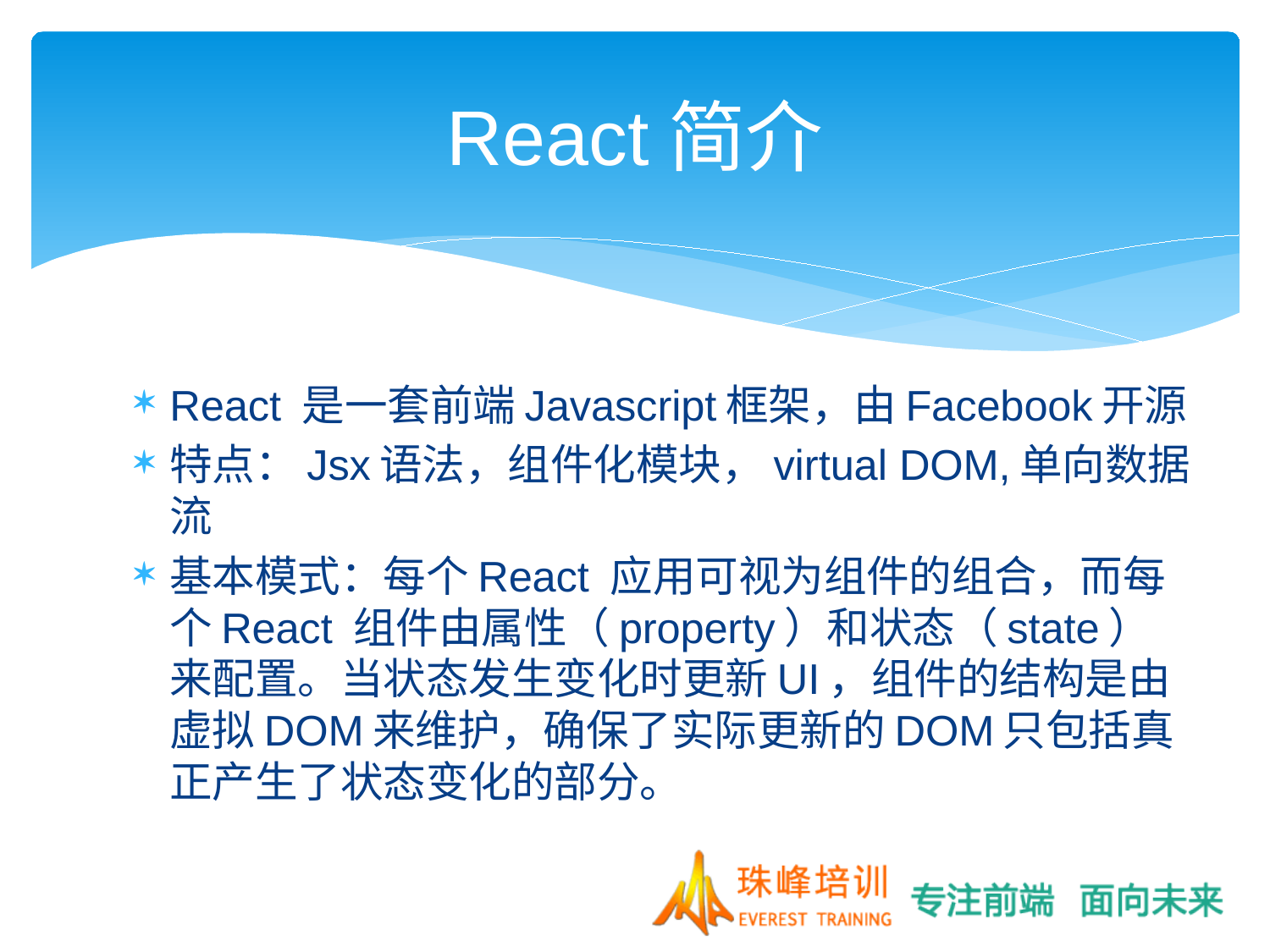

# React简介
React 是一套前端Javascript框架，由Facebook开源
特点：Jsx语法，组件化模块，virtual DOM,单向数据流
基本模式：每个React 应用可视为组件的组合，而每个React 组件由属性（property）和状态（state）来配置。当状态发生变化时更新UI，组件的结构是由虚拟DOM来维护，确保了实际更新的DOM只包括真正产生了状态变化的部分。